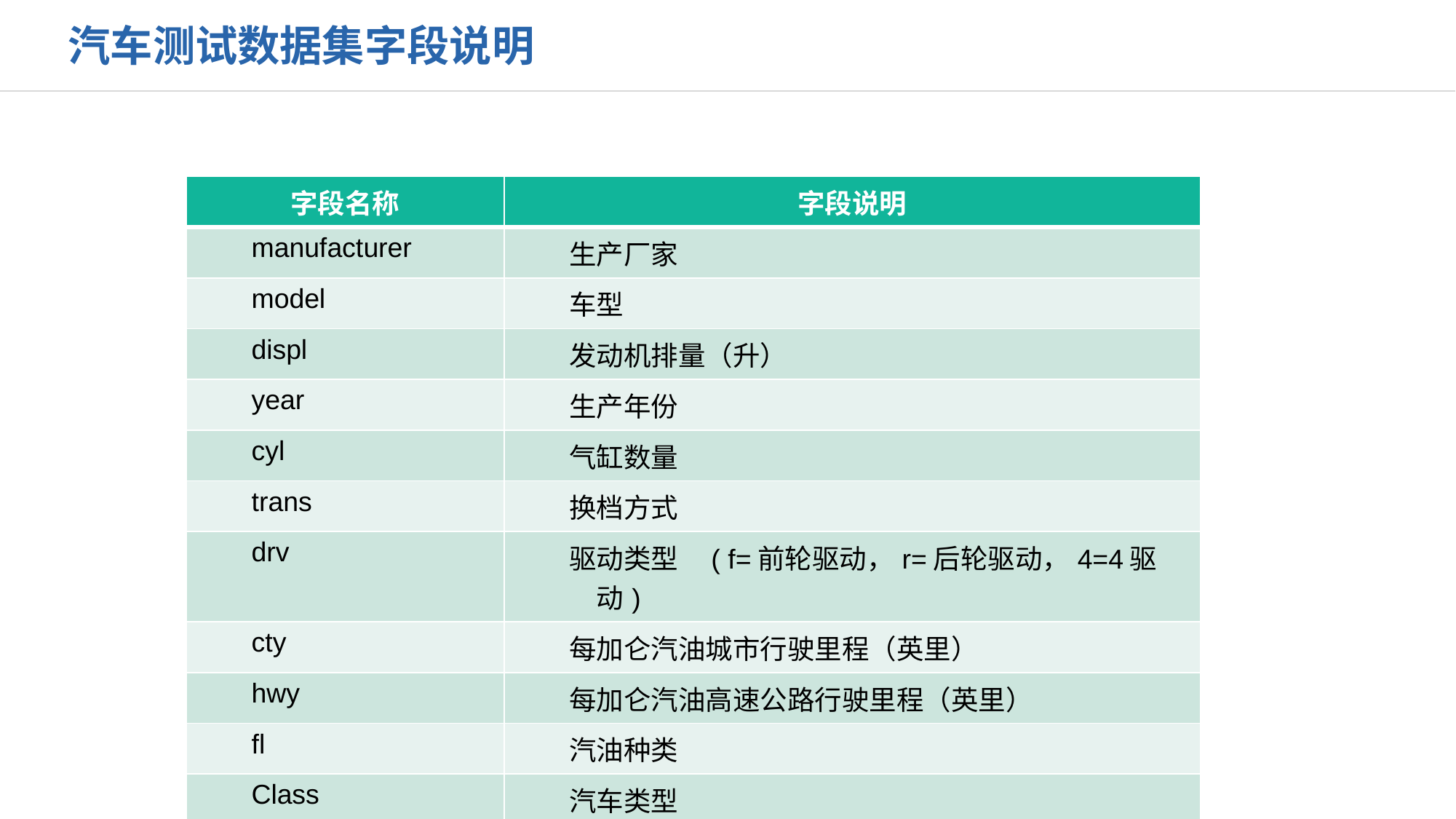

汽车测试数据集字段说明

| 字段名称 | 字段说明 |
| --- | --- |
| manufacturer | 生产厂家 |
| model | 车型 |
| displ | 发动机排量（升） |
| year | 生产年份 |
| cyl | 气缸数量 |
| trans | 换档方式 |
| drv | 驱动类型 ( f=前轮驱动，r=后轮驱动，4=4驱动) |
| cty | 每加仑汽油城市行驶里程（英里） |
| hwy | 每加仑汽油高速公路行驶里程（英里） |
| fl | 汽油种类 |
| Class | 汽车类型 |